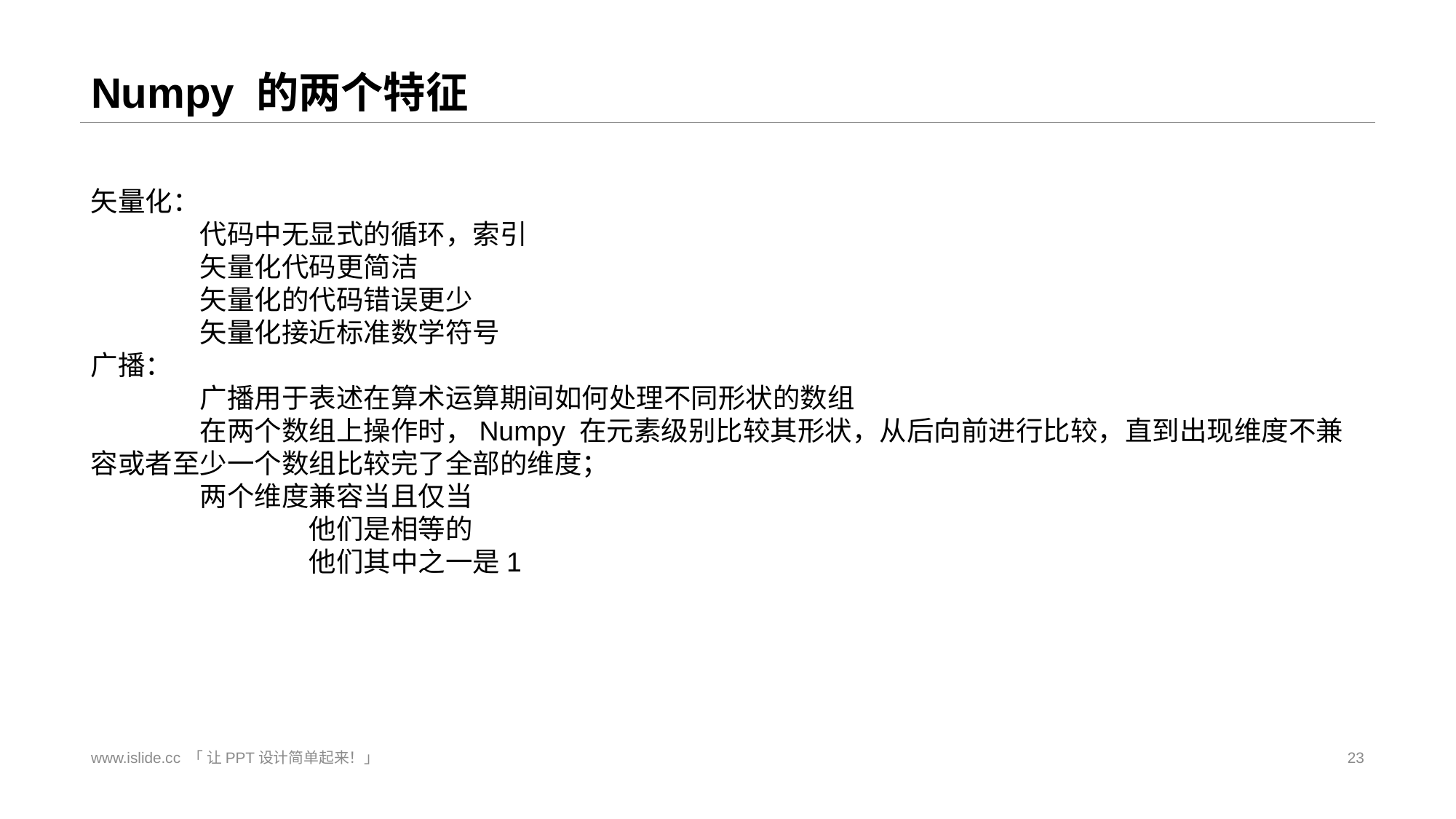

# Numpy 的两个特征
矢量化：
	代码中无显式的循环，索引
	矢量化代码更简洁
	矢量化的代码错误更少
	矢量化接近标准数学符号
广播：
	广播用于表述在算术运算期间如何处理不同形状的数组
	在两个数组上操作时，Numpy 在元素级别比较其形状，从后向前进行比较，直到出现维度不兼容或者至少一个数组比较完了全部的维度；
	两个维度兼容当且仅当
		他们是相等的
		他们其中之一是1

www.islide.cc 「 让PPT设计简单起来！」
23